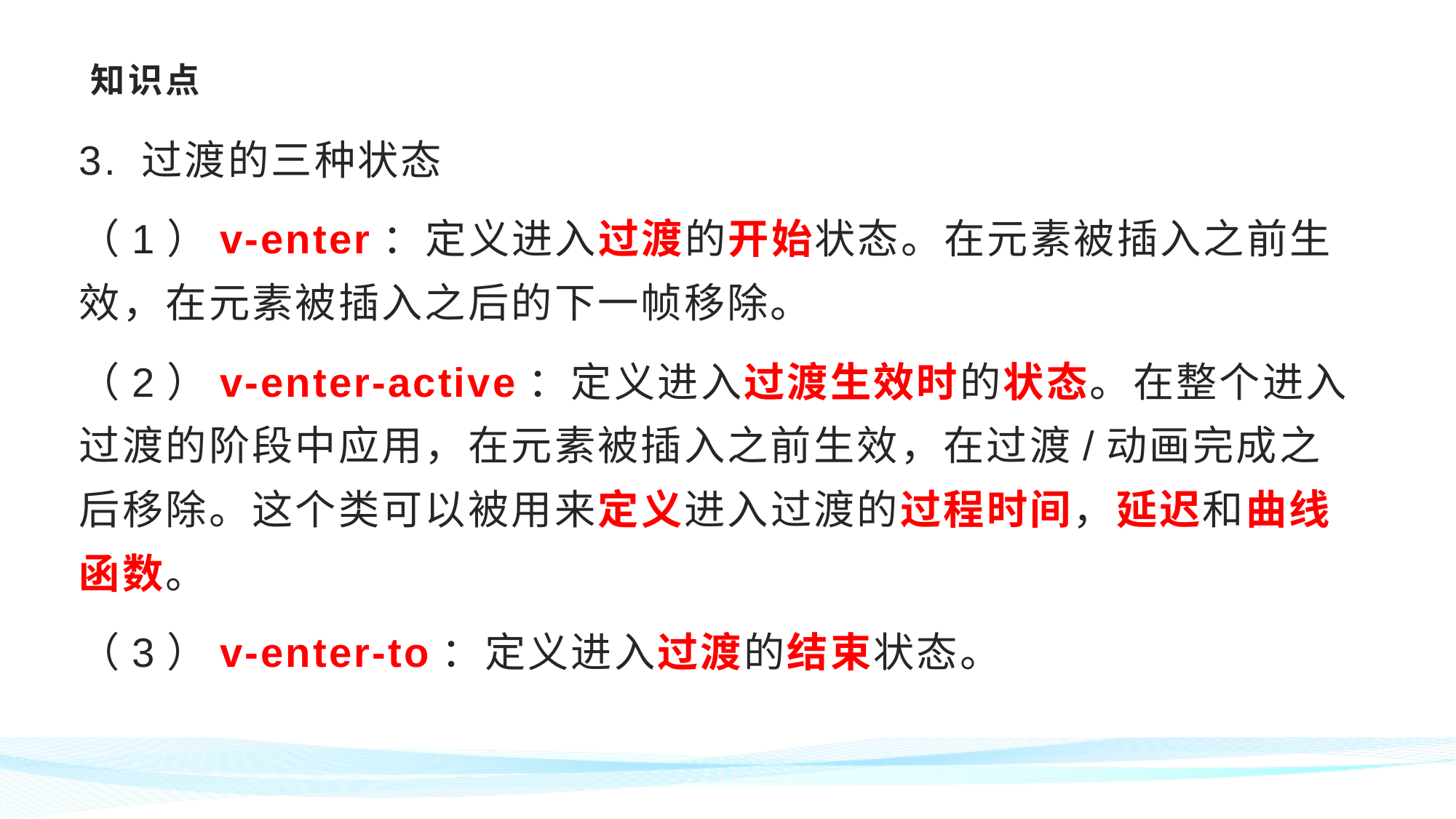

# 知识点
3. 过渡的三种状态
（1）v-enter：定义进入过渡的开始状态。在元素被插入之前生效，在元素被插入之后的下一帧移除。
（2）v-enter-active：定义进入过渡生效时的状态。在整个进入过渡的阶段中应用，在元素被插入之前生效，在过渡/动画完成之后移除。这个类可以被用来定义进入过渡的过程时间，延迟和曲线函数。
（3）v-enter-to：定义进入过渡的结束状态。